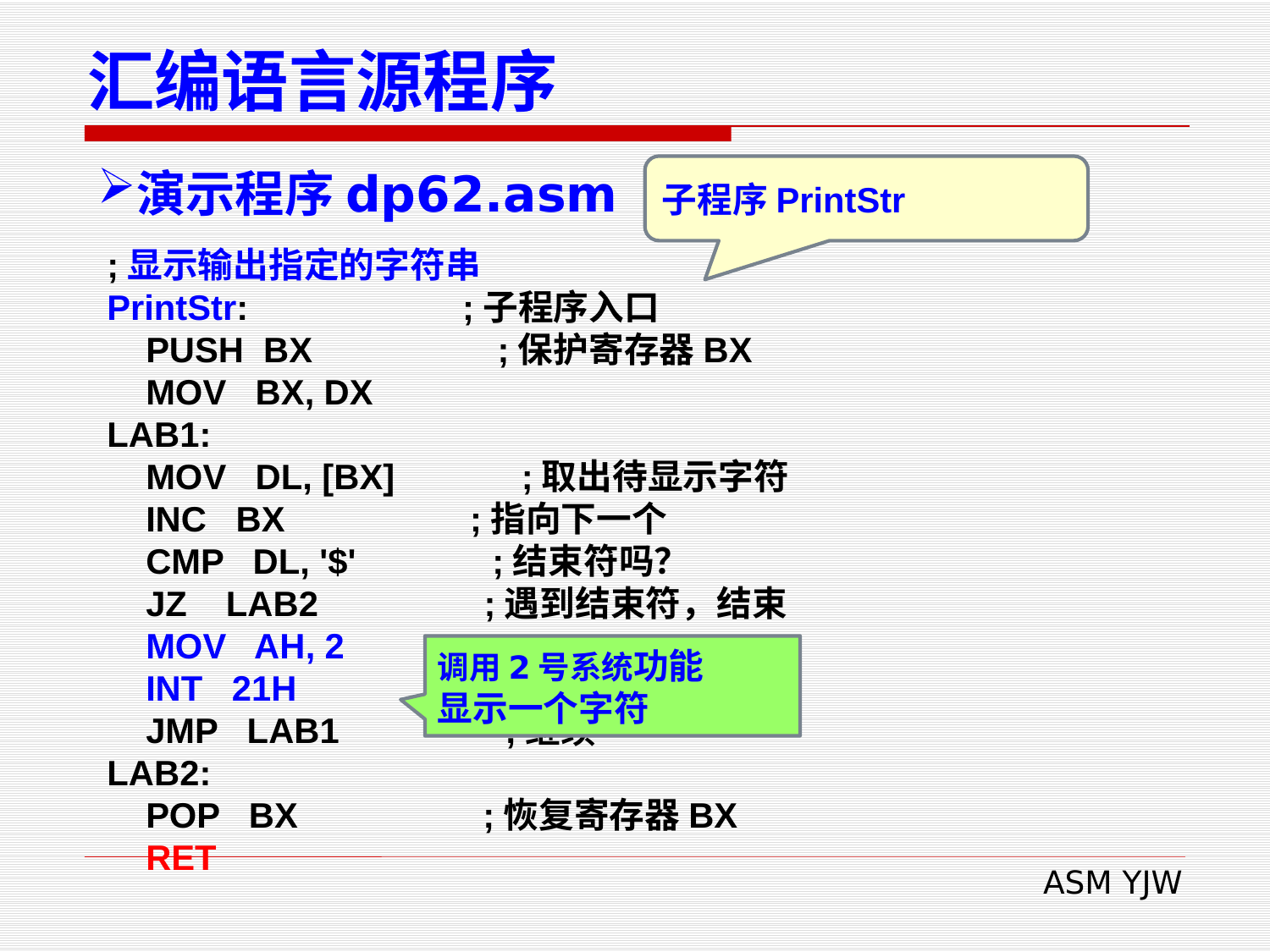

# 汇编语言源程序
演示程序dp62.asm
子程序PrintStr
;显示输出指定的字符串
PrintStr:                      ;子程序入口
    PUSH  BX                   ;保护寄存器BX
    MOV   BX, DX
LAB1:
    MOV   DL, [BX]             ;取出待显示字符
    INC   BX                   ;指向下一个
    CMP   DL, '$'              ;结束符吗？
    JZ    LAB2                 ;遇到结束符，结束
    MOV   AH, 2
    INT   21H                  ;显示该字符
    JMP   LAB1                 ;继续
LAB2:
    POP   BX                   ;恢复寄存器BX
    RET
调用2号系统功能
显示一个字符